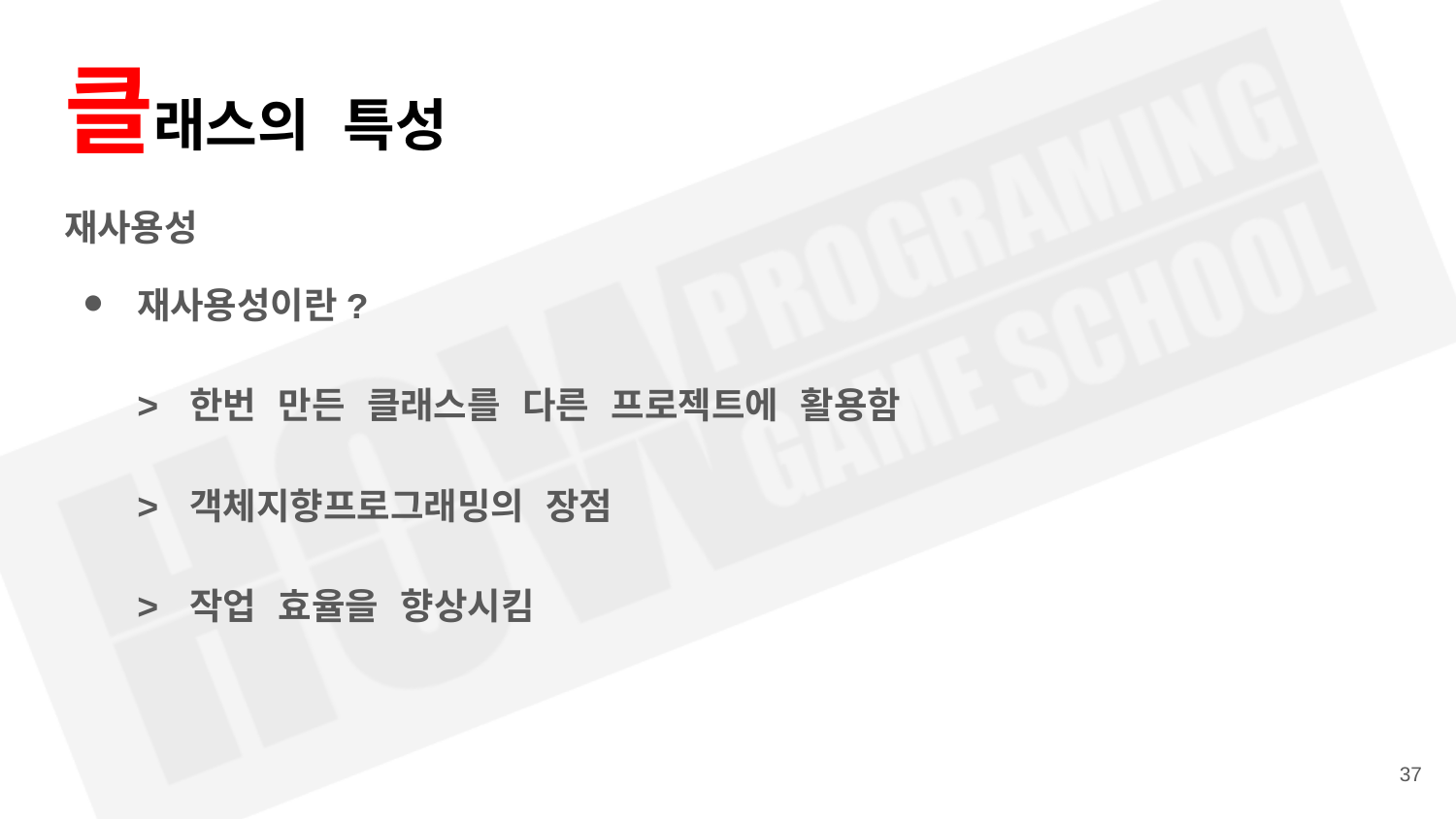

# 클래스의 특성
재사용성
재사용성이란?
> 한번 만든 클래스를 다른 프로젝트에 활용함
> 객체지향프로그래밍의 장점
> 작업 효율을 향상시킴
37